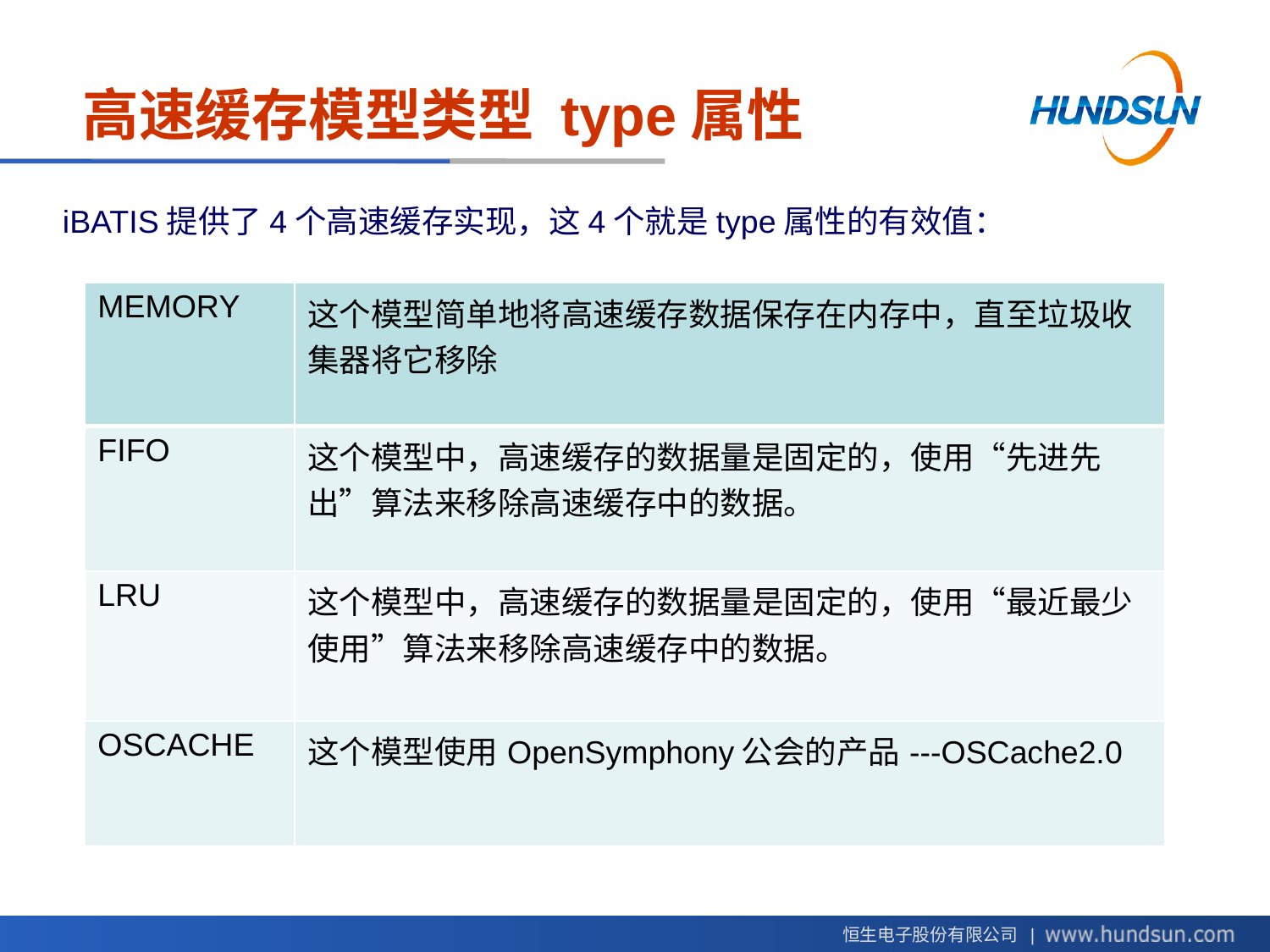

# 高速缓存模型类型 type属性
iBATIS提供了4个高速缓存实现，这4个就是type属性的有效值：
| MEMORY | 这个模型简单地将高速缓存数据保存在内存中，直至垃圾收集器将它移除 |
| --- | --- |
| FIFO | 这个模型中，高速缓存的数据量是固定的，使用“先进先出”算法来移除高速缓存中的数据。 |
| LRU | 这个模型中，高速缓存的数据量是固定的，使用“最近最少使用”算法来移除高速缓存中的数据。 |
| OSCACHE | 这个模型使用OpenSymphony公会的产品---OSCache2.0 |